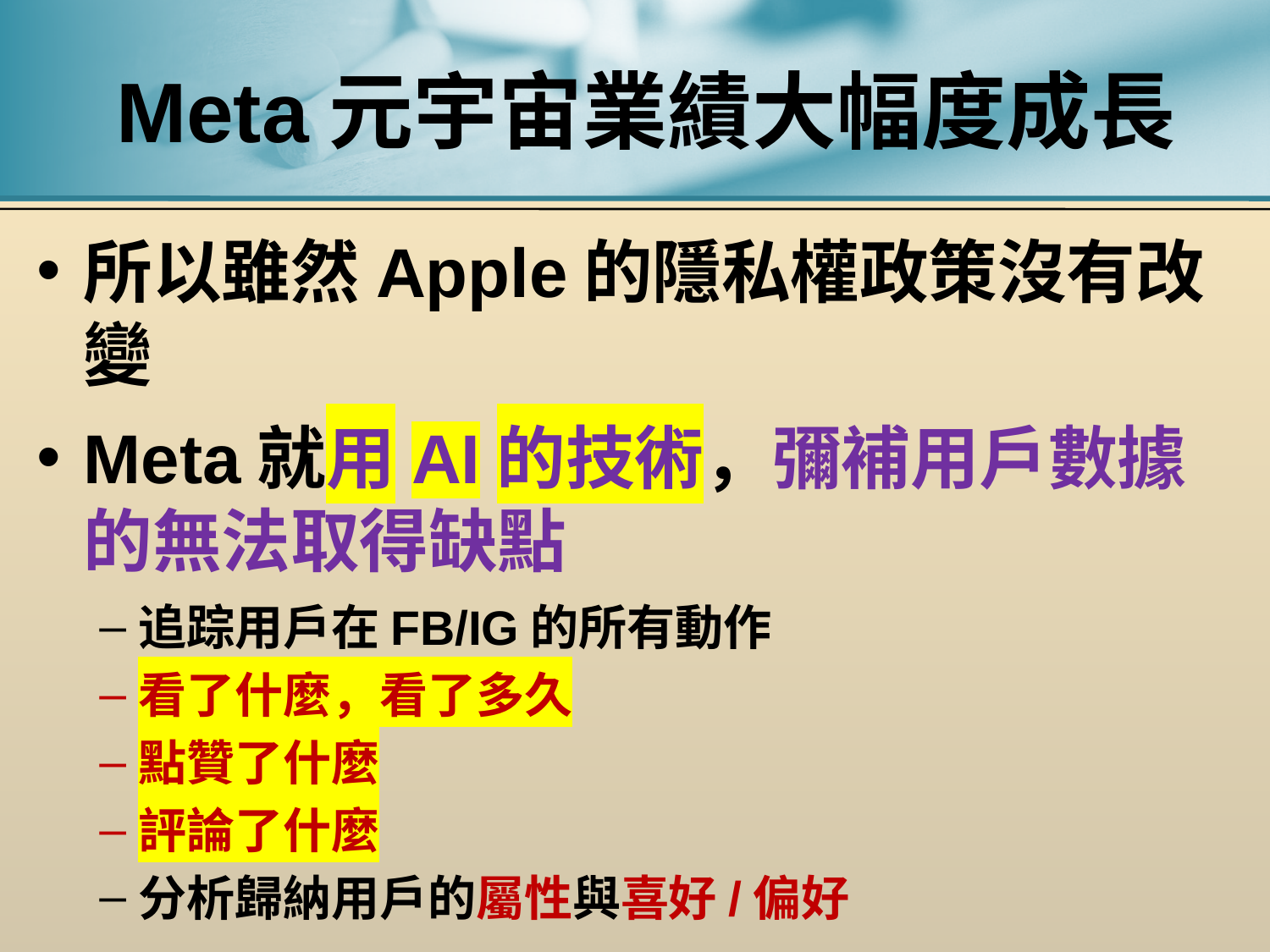

# Meta元宇宙業績大幅度成長
所以雖然Apple的隱私權政策沒有改變
Meta就用AI的技術，彌補用戶數據的無法取得缺點
追踪用戶在FB/IG的所有動作
看了什麼，看了多久
點贊了什麼
評論了什麼
分析歸納用戶的屬性與喜好/偏好